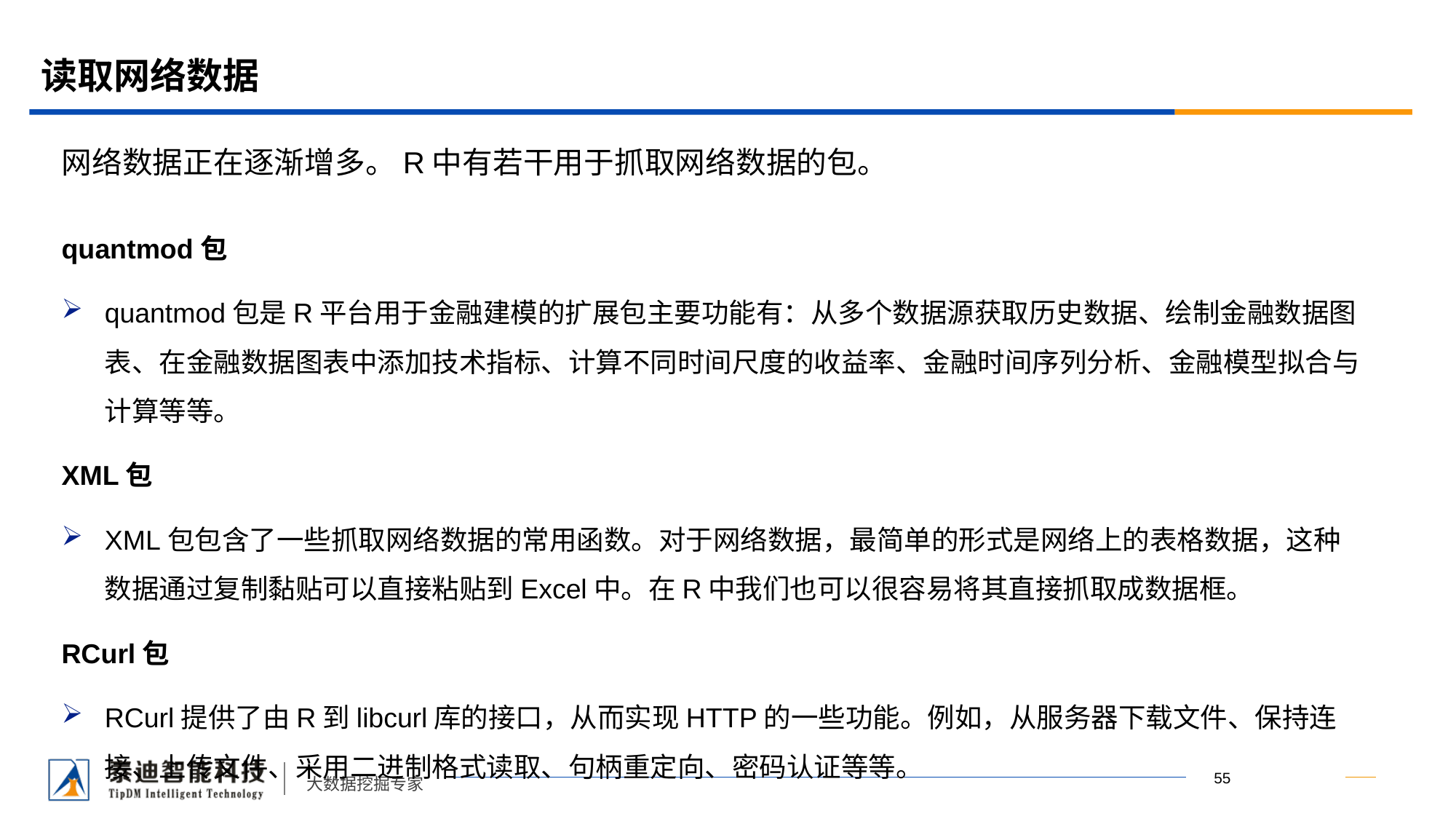

# 读取网络数据
网络数据正在逐渐增多。R中有若干用于抓取网络数据的包。
quantmod包
quantmod包是R平台用于金融建模的扩展包主要功能有：从多个数据源获取历史数据、绘制金融数据图表、在金融数据图表中添加技术指标、计算不同时间尺度的收益率、金融时间序列分析、金融模型拟合与计算等等。
XML包
XML包包含了一些抓取网络数据的常用函数。对于网络数据，最简单的形式是网络上的表格数据，这种数据通过复制黏贴可以直接粘贴到Excel中。在R中我们也可以很容易将其直接抓取成数据框。
RCurl包
RCurl提供了由R到libcurl库的接口，从而实现HTTP的一些功能。例如，从服务器下载文件、保持连接、上传文件、采用二进制格式读取、句柄重定向、密码认证等等。